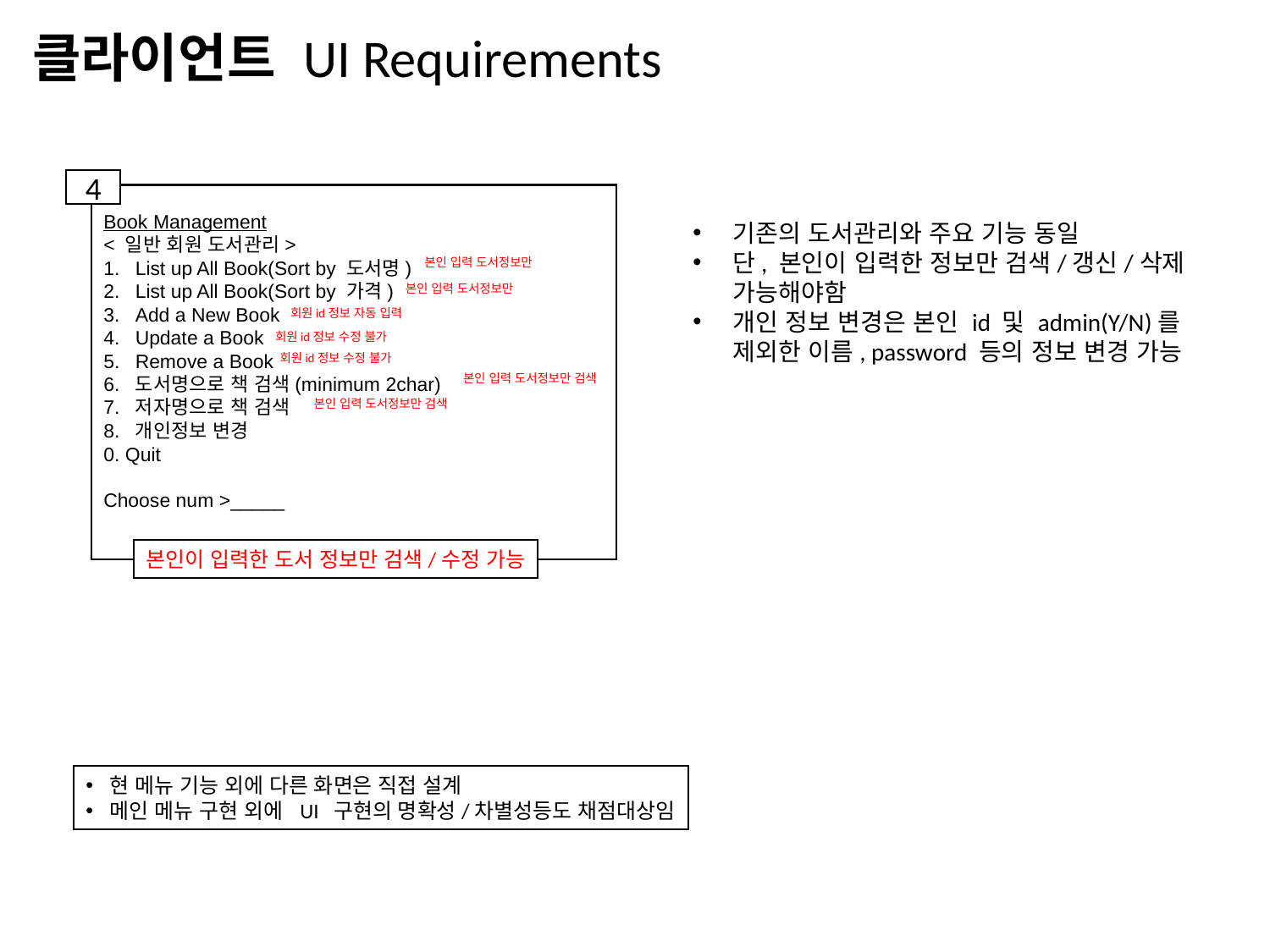

클라이언트 UI Requirements
4

Book Management
< 일반 회원 도서관리>
List up All Book(Sort by 도서명)
List up All Book(Sort by 가격)
Add a New Book
Update a Book
Remove a Book
도서명으로 책 검색(minimum 2char)
저자명으로 책 검색
8.  개인정보 변경
0. Quit

Choose num >_____

기존의 도서관리와 주요 기능 동일
단, 본인이 입력한 정보만 검색/갱신/삭제 가능해야함
개인 정보 변경은 본인 id 및 admin(Y/N)를 제외한 이름, password 등의 정보 변경 가능
본인 입력 도서정보만
본인 입력 도서정보만
회원id정보 자동 입력
회원id정보 수정 불가
회원id정보 수정 불가
본인 입력 도서정보만 검색
본인 입력 도서정보만 검색
본인이 입력한 도서 정보만 검색/수정 가능
현 메뉴 기능 외에 다른 화면은 직접 설계
메인 메뉴 구현 외에  UI  구현의 명확성/차별성등도 채점대상임